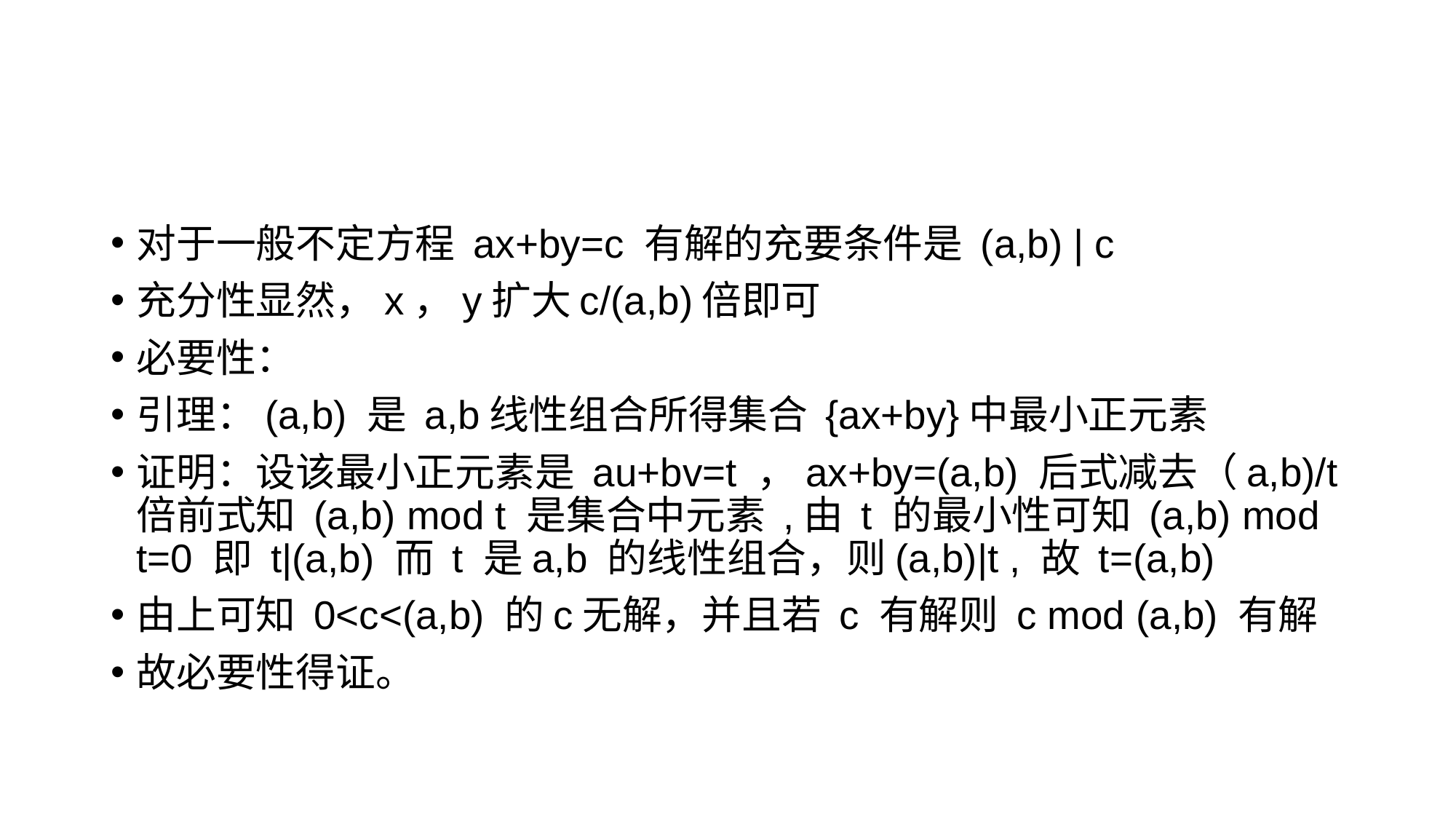

#
对于一般不定方程 ax+by=c 有解的充要条件是 (a,b) | c
充分性显然，x，y扩大c/(a,b)倍即可
必要性：
引理：(a,b) 是 a,b线性组合所得集合 {ax+by}中最小正元素
证明：设该最小正元素是 au+bv=t ，ax+by=(a,b) 后式减去（a,b)/t 倍前式知 (a,b) mod t 是集合中元素 ,由 t 的最小性可知 (a,b) mod t=0 即 t|(a,b) 而 t 是a,b 的线性组合，则(a,b)|t , 故 t=(a,b)
由上可知 0<c<(a,b) 的c无解，并且若 c 有解则 c mod (a,b) 有解
故必要性得证。